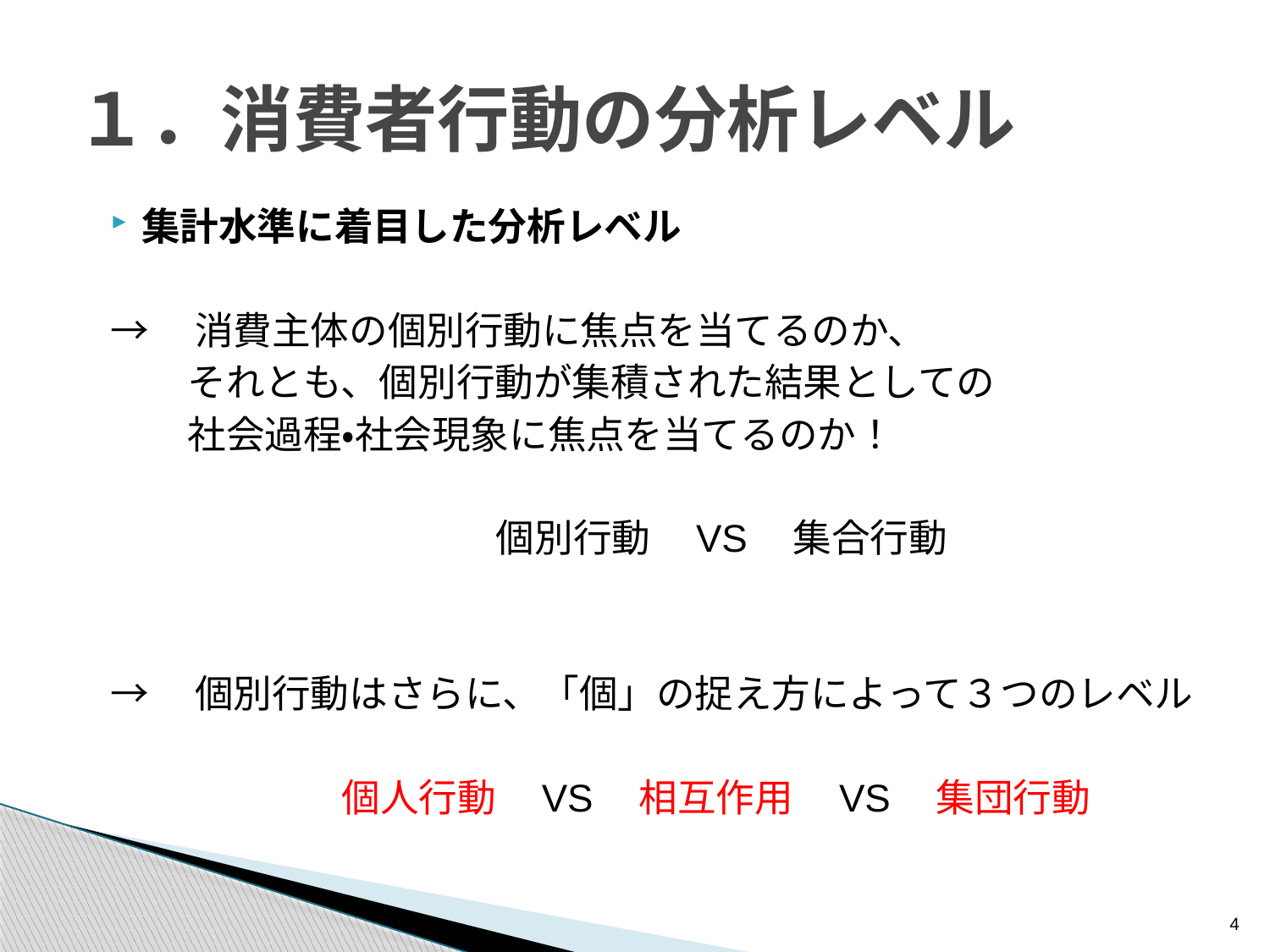

# １．消費者行動の分析レベル
集計水準に着目した分析レベル

→　消費主体の個別行動に焦点を当てるのか、
　　それとも、個別行動が集積された結果としての
　　社会過程・社会現象に焦点を当てるのか！

　　　　　　　　　　個別行動　VS　集合行動

→　個別行動はさらに、「個」の捉え方によって３つのレベル

　　　　　　個人行動　VS　相互作用　VS　集団行動

4